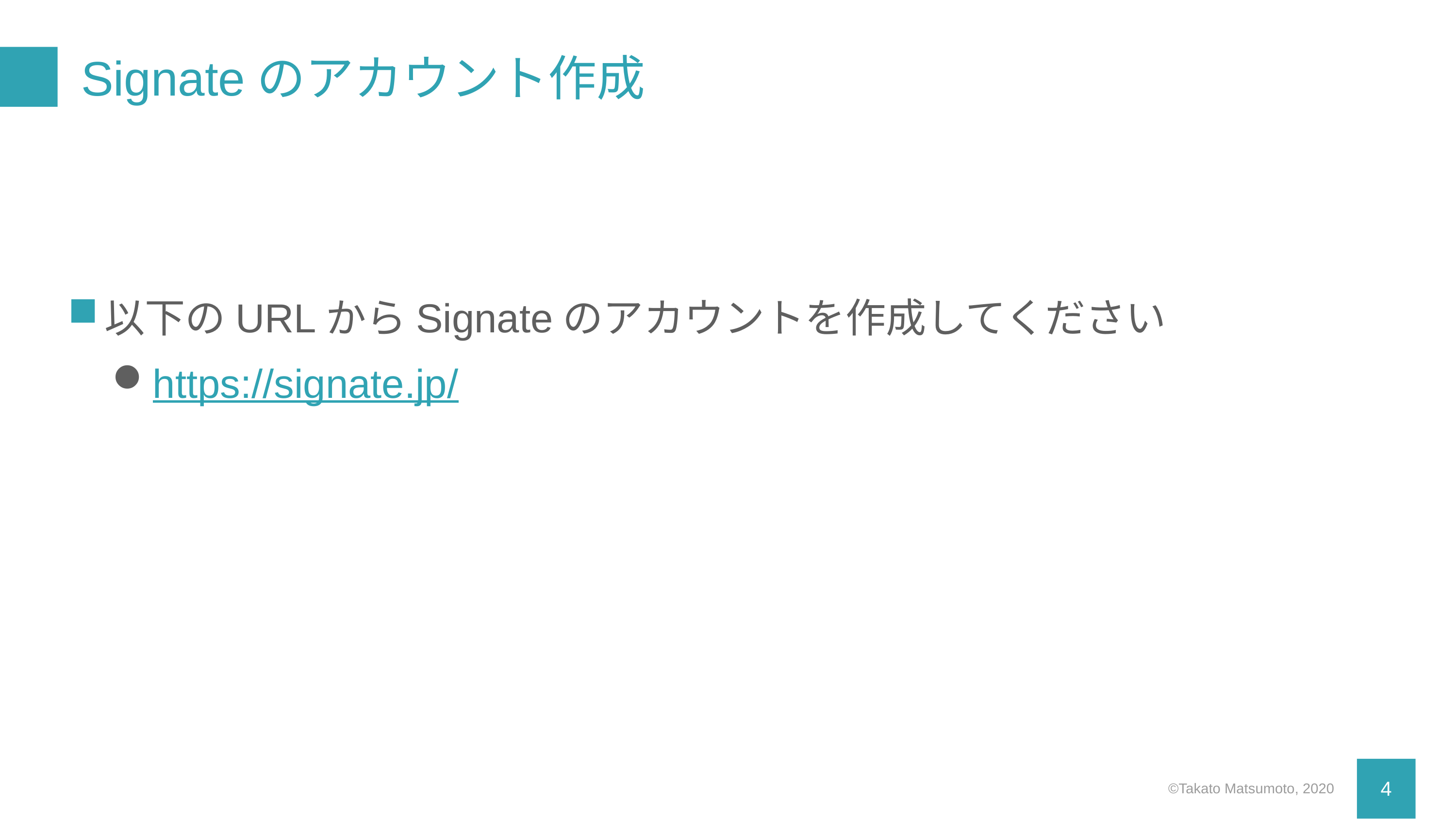

# Signateのアカウント作成
以下のURLからSignateのアカウントを作成してください
https://signate.jp/

©︎Takato Matsumoto, 2020
4